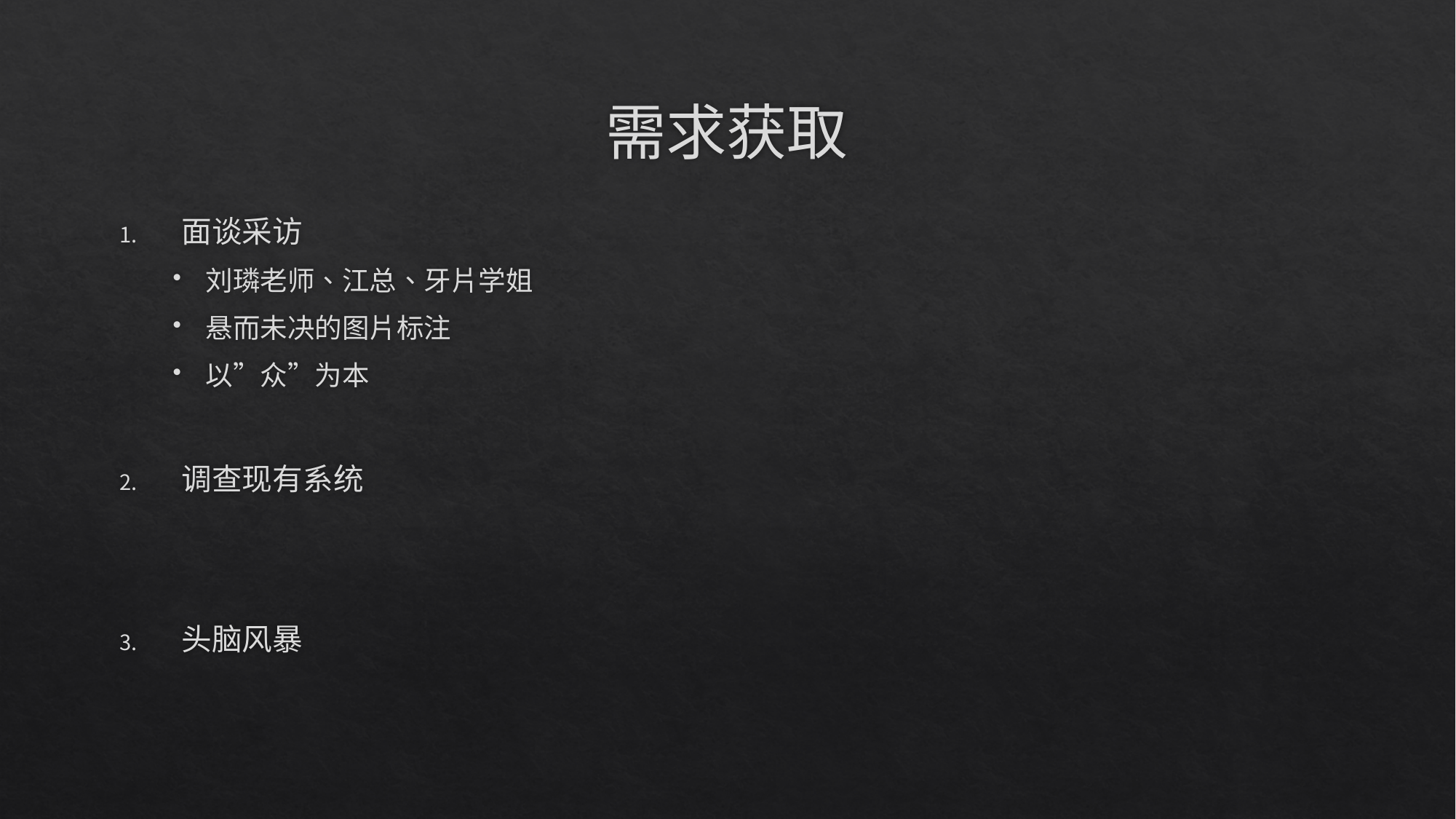

# 需求获取
面谈采访
刘璘老师、江总、牙片学姐
悬而未决的图片标注
以”众”为本

调查现有系统

头脑风暴